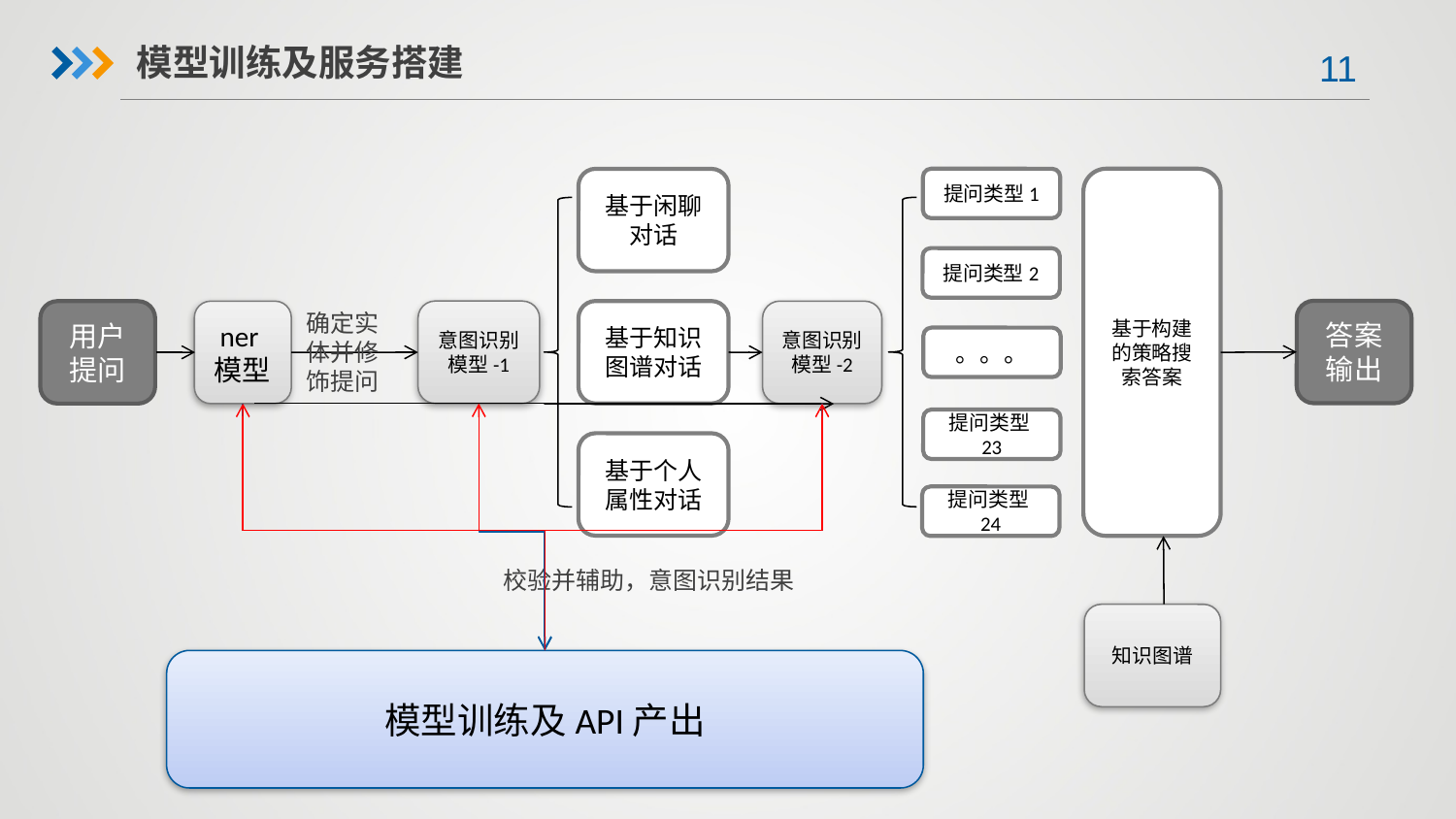

模型训练及服务搭建
提问类型1
基于构建的策略搜索答案
基于闲聊对话

提问类型2
答案输出
意图识别模型-1
基于知识图谱对话
用户提问
ner模型
确定实体并修饰提问
意图识别模型-2
。。。
提问类型23
基于个人属性对话
提问类型24
校验并辅助，意图识别结果
知识图谱
模型训练及API产出